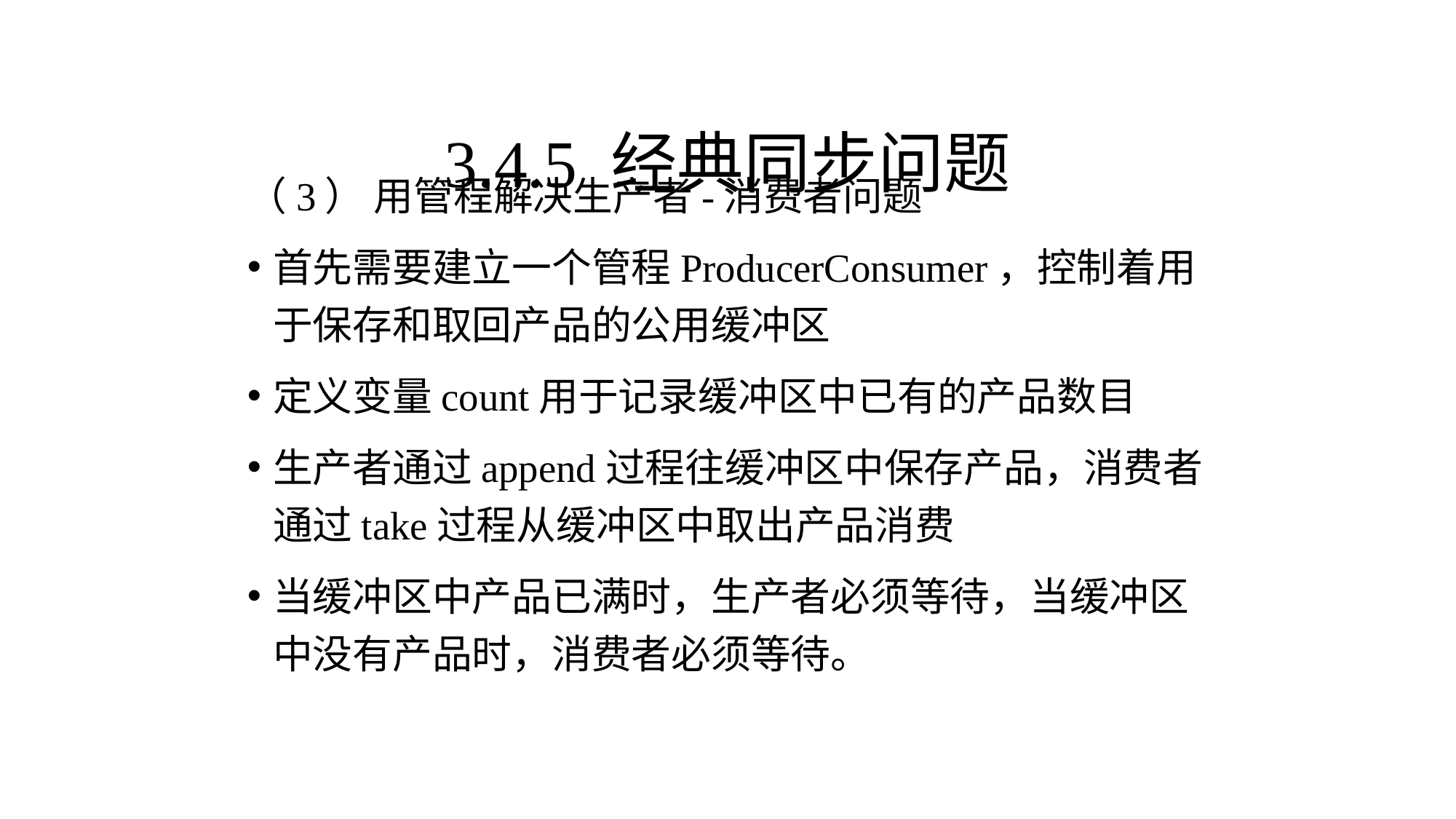

3.4.5 经典同步问题
（3） 用管程解决生产者-消费者问题
首先需要建立一个管程ProducerConsumer，控制着用于保存和取回产品的公用缓冲区
定义变量count用于记录缓冲区中已有的产品数目
生产者通过append过程往缓冲区中保存产品，消费者通过take过程从缓冲区中取出产品消费
当缓冲区中产品已满时，生产者必须等待，当缓冲区中没有产品时，消费者必须等待。
23